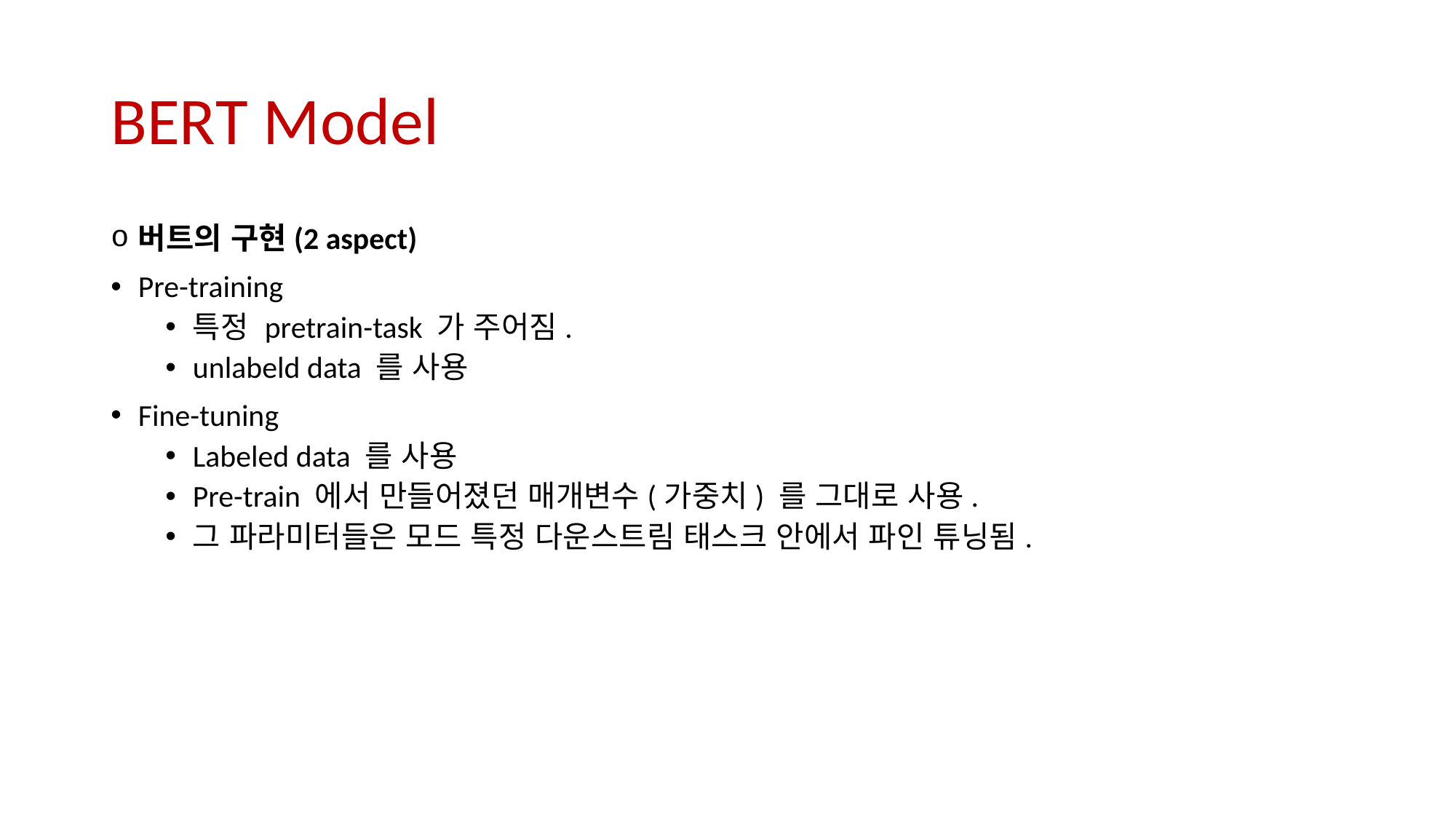

# BERT Model
버트의 구현(2 aspect)
Pre-training
특정 pretrain-task 가 주어짐.
unlabeld data 를 사용
Fine-tuning
Labeled data 를 사용
Pre-train 에서 만들어졌던 매개변수(가중치) 를 그대로 사용.
그 파라미터들은 모드 특정 다운스트림 태스크 안에서 파인 튜닝됨.